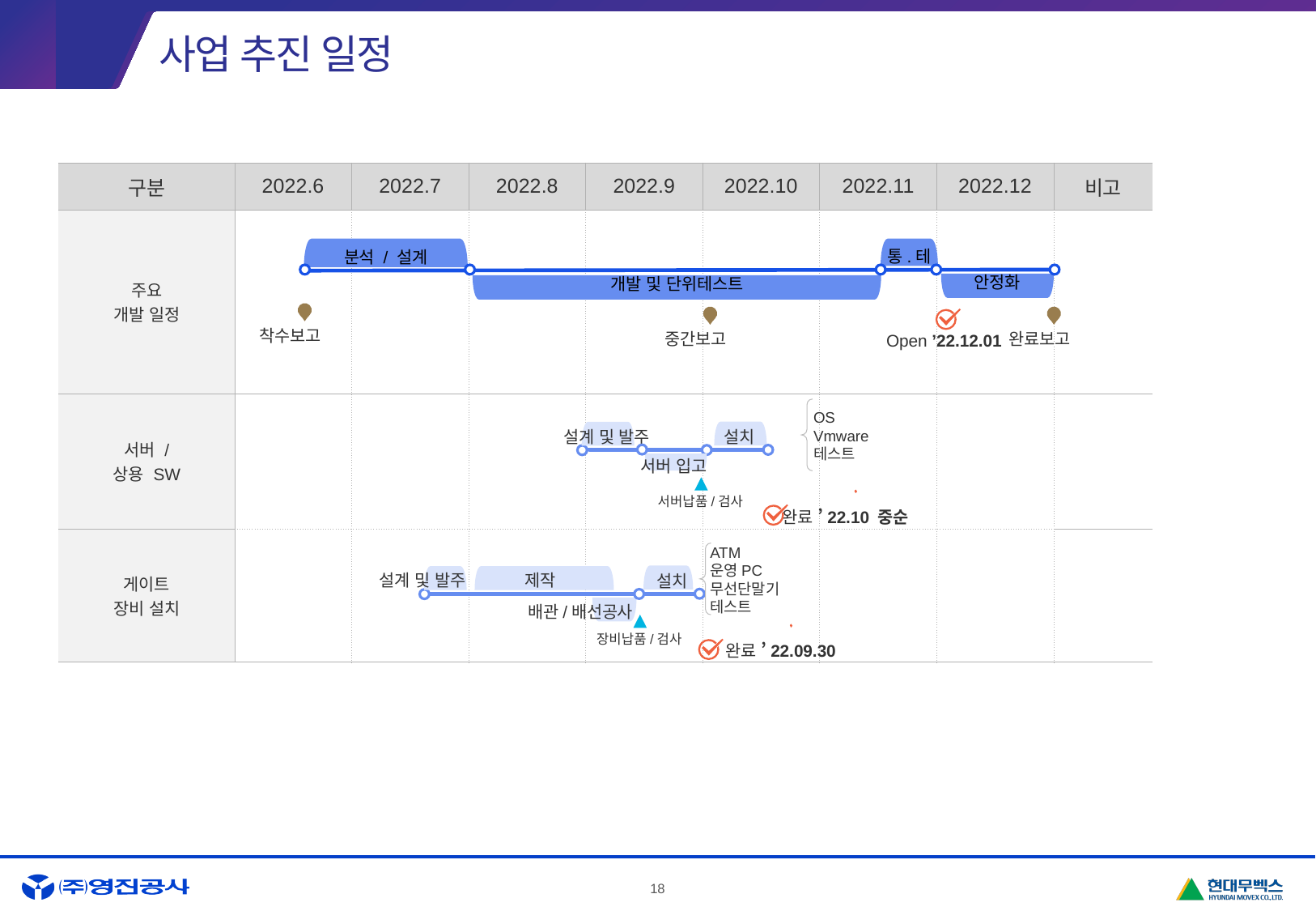

04
사업 추진 일정
개발 및 단위테스트
| 구분 | 2022.6 | 2022.7 | 2022.8 | 2022.9 | 2022.10 | 2022.11 | 2022.12 | 비고 |
| --- | --- | --- | --- | --- | --- | --- | --- | --- |
| 주요 개발 일정 |  |  |  |  |  |  |  |  |
| 서버 / 상용 SW |  |  |  |  |  |  |  |  |
| 게이트 장비 설치 |  |  |  |  |  |  |  |  |
분석 / 설계
통.테
안정화

착수보고

중간보고

완료보고

Open ’22.12.01

OS
Vmware
테스트

설치

설계 및 발주

서버 입고

서버납품/검사

완료 ’22.10 중순
ATM
운영PC
무선단말기
테스트

설치

설계 및 발주

제작

배관/배선공사

완료 ’22.09.30
장비납품/검사